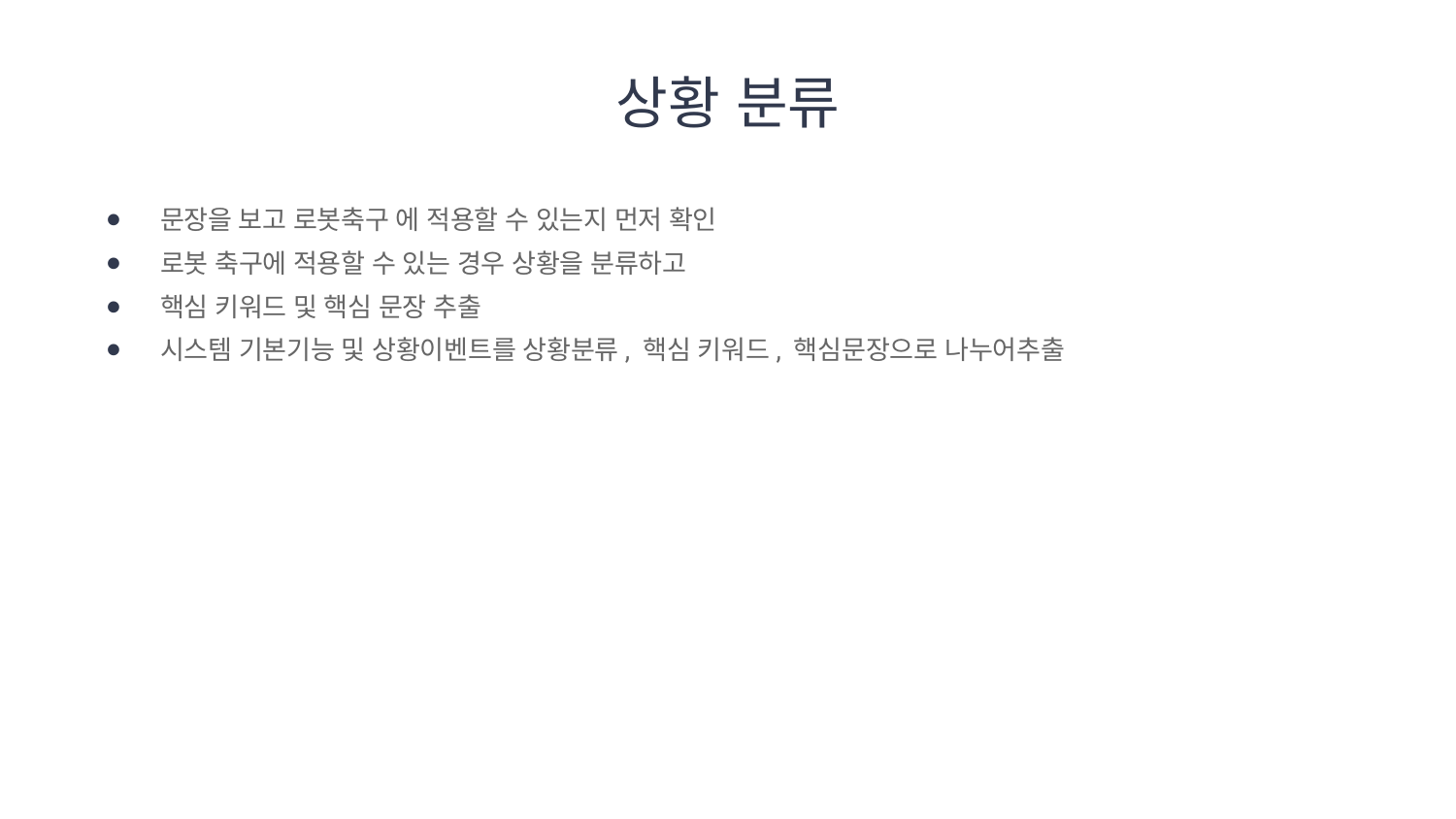

# 상황 분류
문장을 보고 로봇축구 에 적용할 수 있는지 먼저 확인
로봇 축구에 적용할 수 있는 경우 상황을 분류하고
핵심 키워드 및 핵심 문장 추출
시스템 기본기능 및 상황이벤트를 상황분류, 핵심 키워드, 핵심문장으로 나누어추출